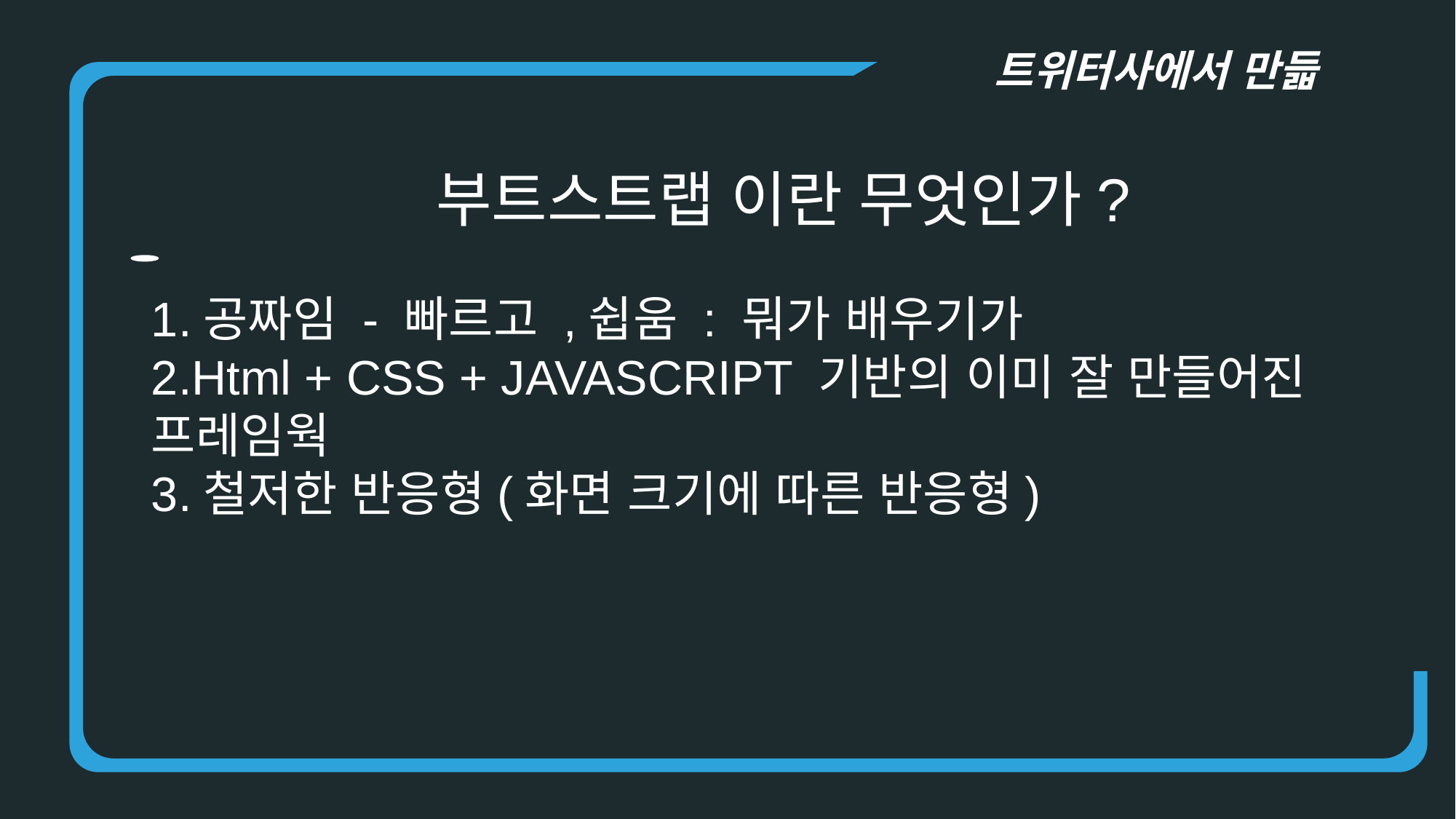

트위터사에서 만듧

 부트스트랩 이란 무엇인가?

1.공짜임 - 빠르고 ,쉽움 : 뭐가 배우기가
2.Html + CSS + JAVASCRIPT 기반의 이미 잘 만들어진 프레임웍
3.철저한 반응형(화면 크기에 따른 반응형)